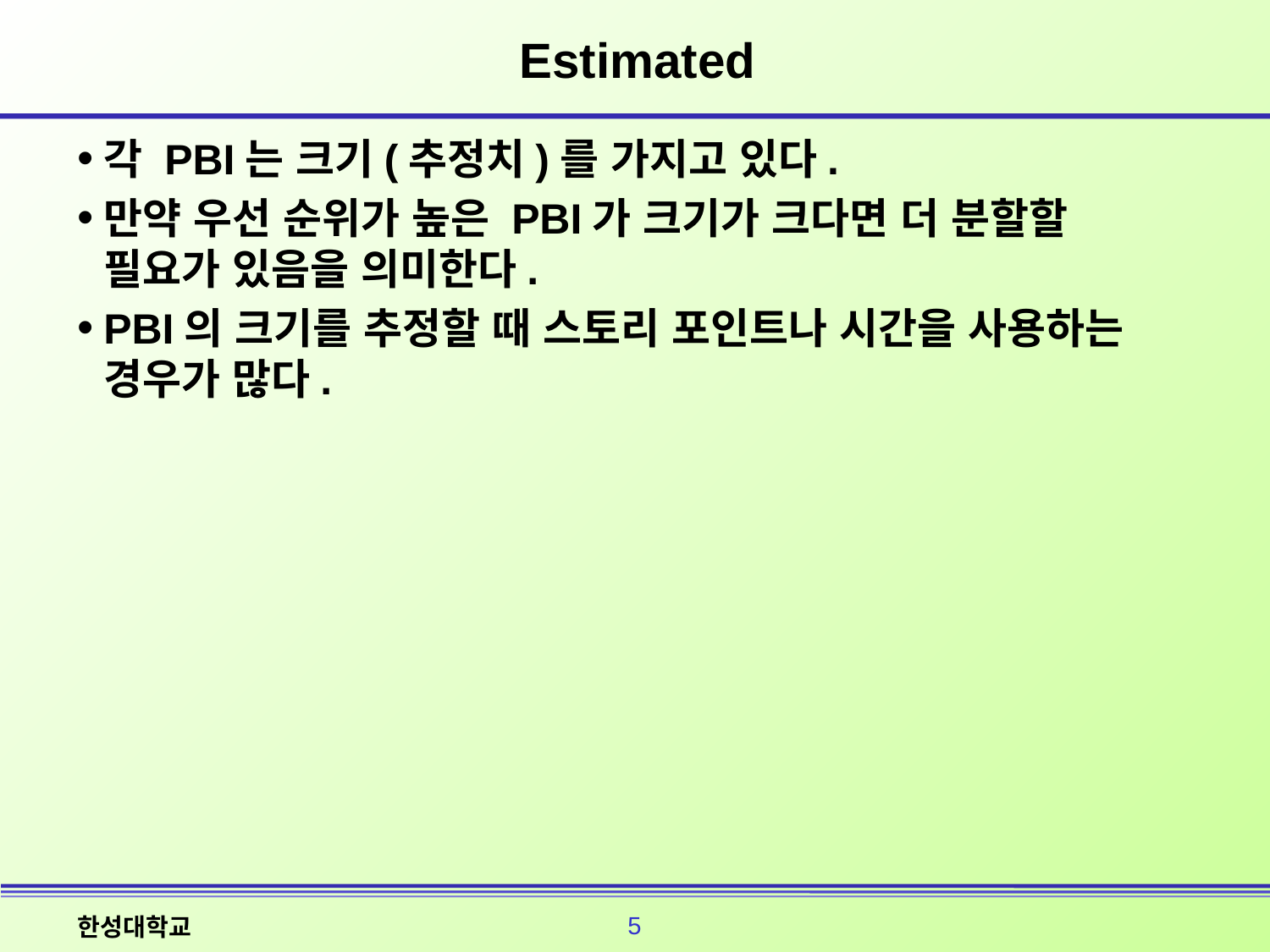

# Estimated
각 PBI는 크기(추정치)를 가지고 있다.
만약 우선 순위가 높은 PBI가 크기가 크다면 더 분할할 필요가 있음을 의미한다.
PBI의 크기를 추정할 때 스토리 포인트나 시간을 사용하는 경우가 많다.